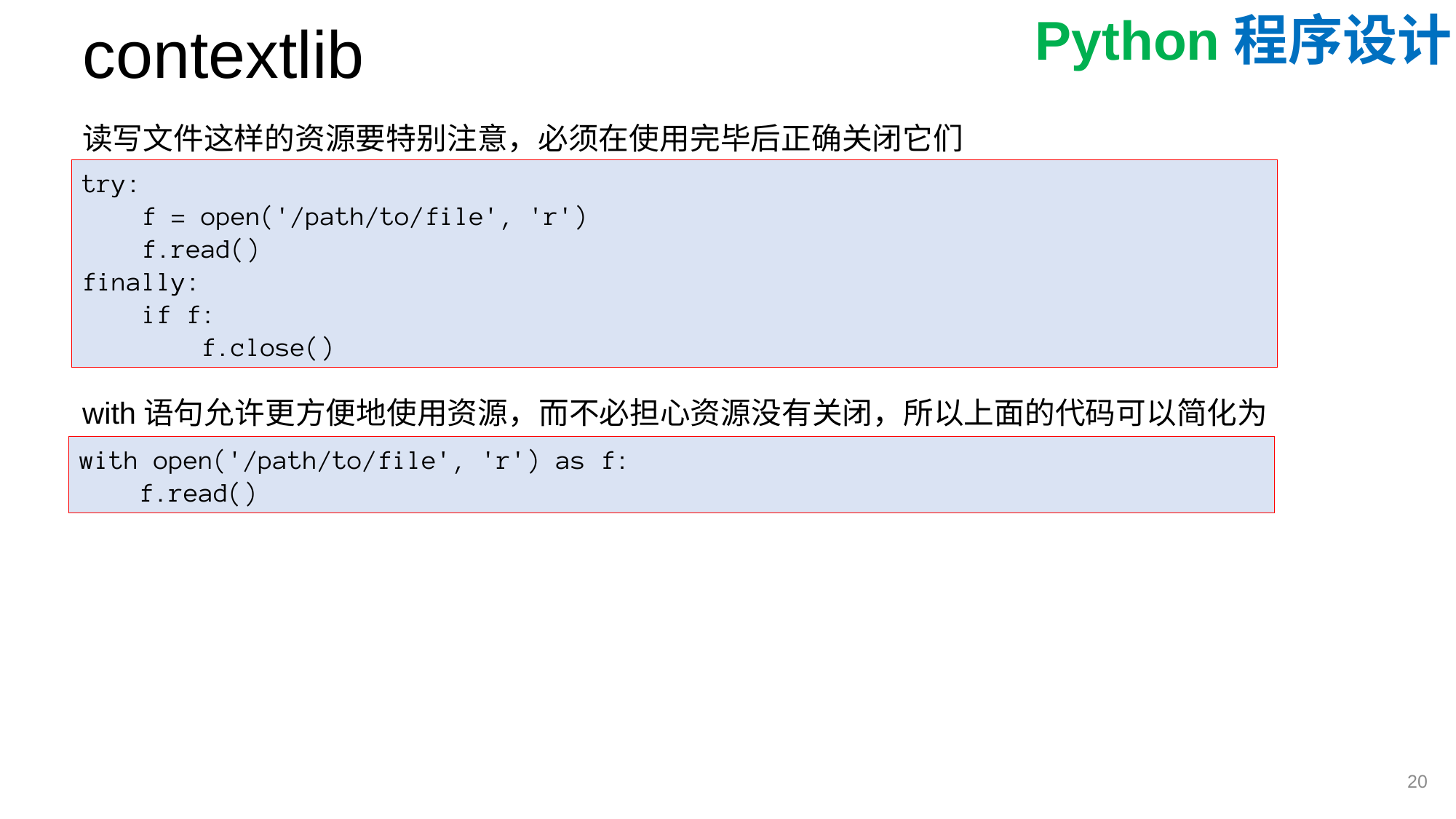

# contextlib
读写文件这样的资源要特别注意，必须在使用完毕后正确关闭它们
try:
    f = open('/path/to/file', 'r')
    f.read()
finally:
    if f:
        f.close()
with语句允许更方便地使用资源，而不必担心资源没有关闭，所以上面的代码可以简化为
with open('/path/to/file', 'r') as f:
    f.read()
20